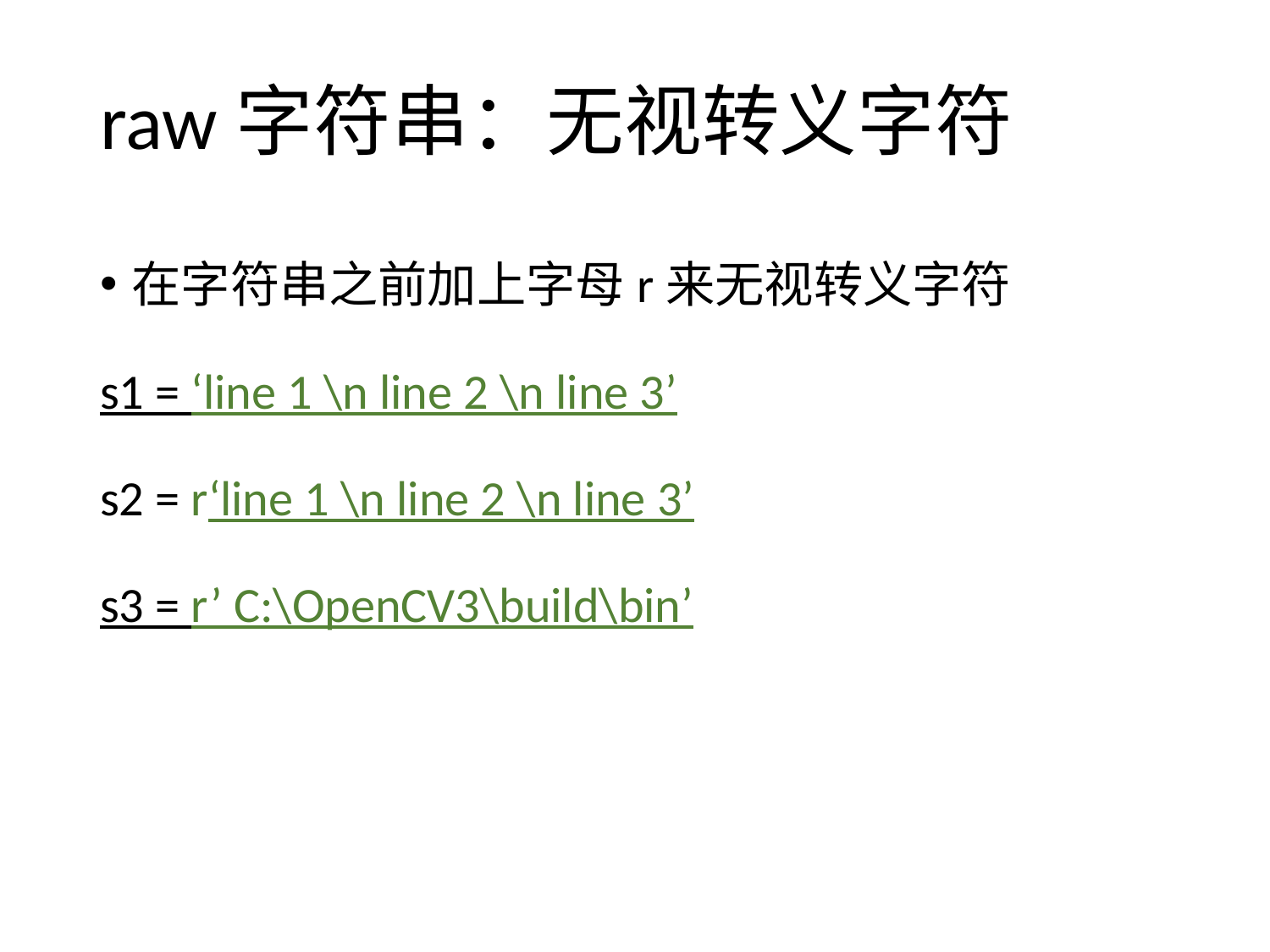

# raw字符串：无视转义字符
在字符串之前加上字母r来无视转义字符
s1 = ‘line 1 \n line 2 \n line 3’
s2 = r‘line 1 \n line 2 \n line 3’
s3 = r’ C:\OpenCV3\build\bin’